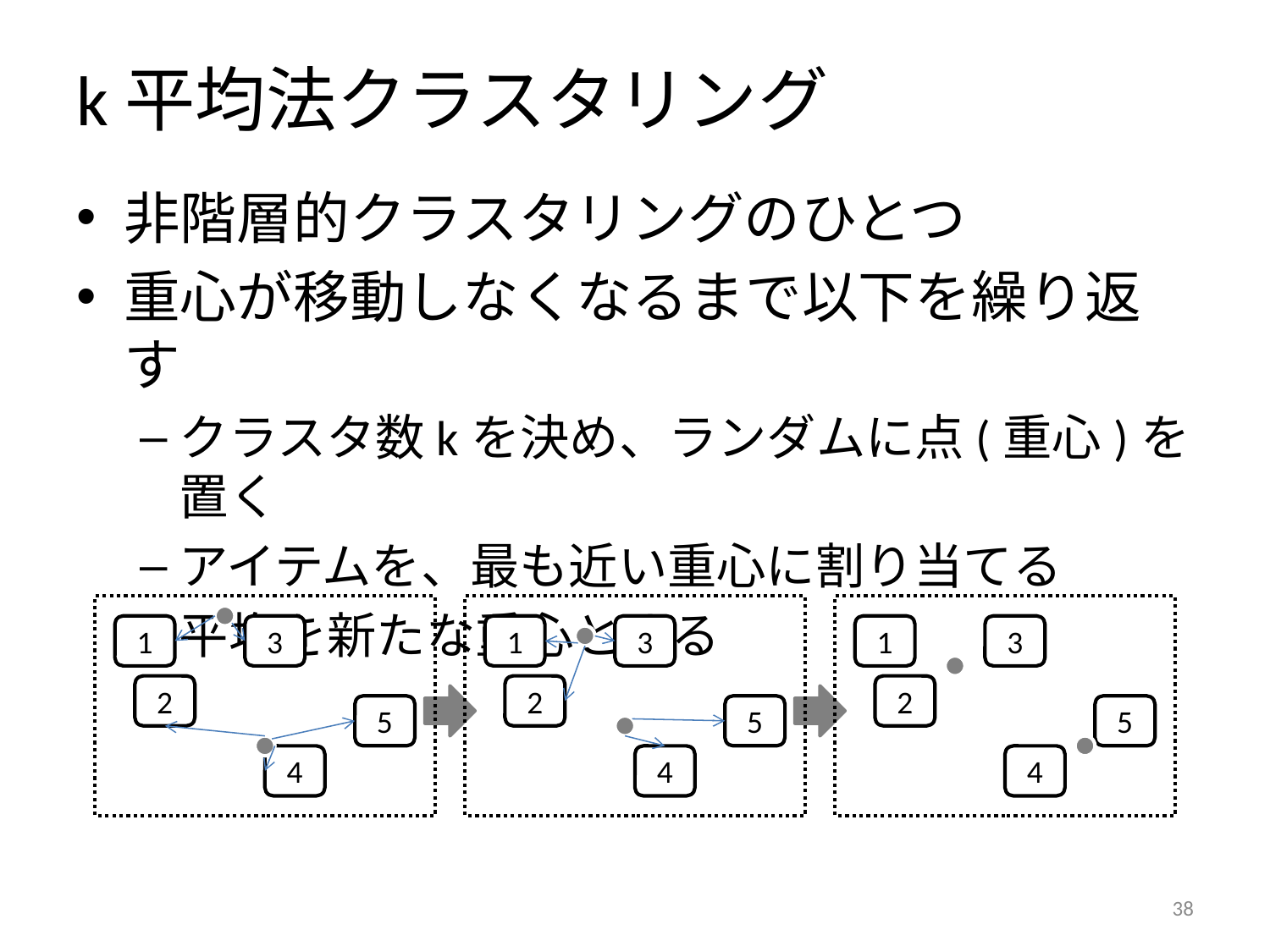

# k平均法クラスタリング
非階層的クラスタリングのひとつ
重心が移動しなくなるまで以下を繰り返す
クラスタ数kを決め、ランダムに点(重心)を置く
アイテムを、最も近い重心に割り当てる
平均を新たな重心とする

1
3
2
5
4

1
3
2
5
4

1
3

2

5

4
38